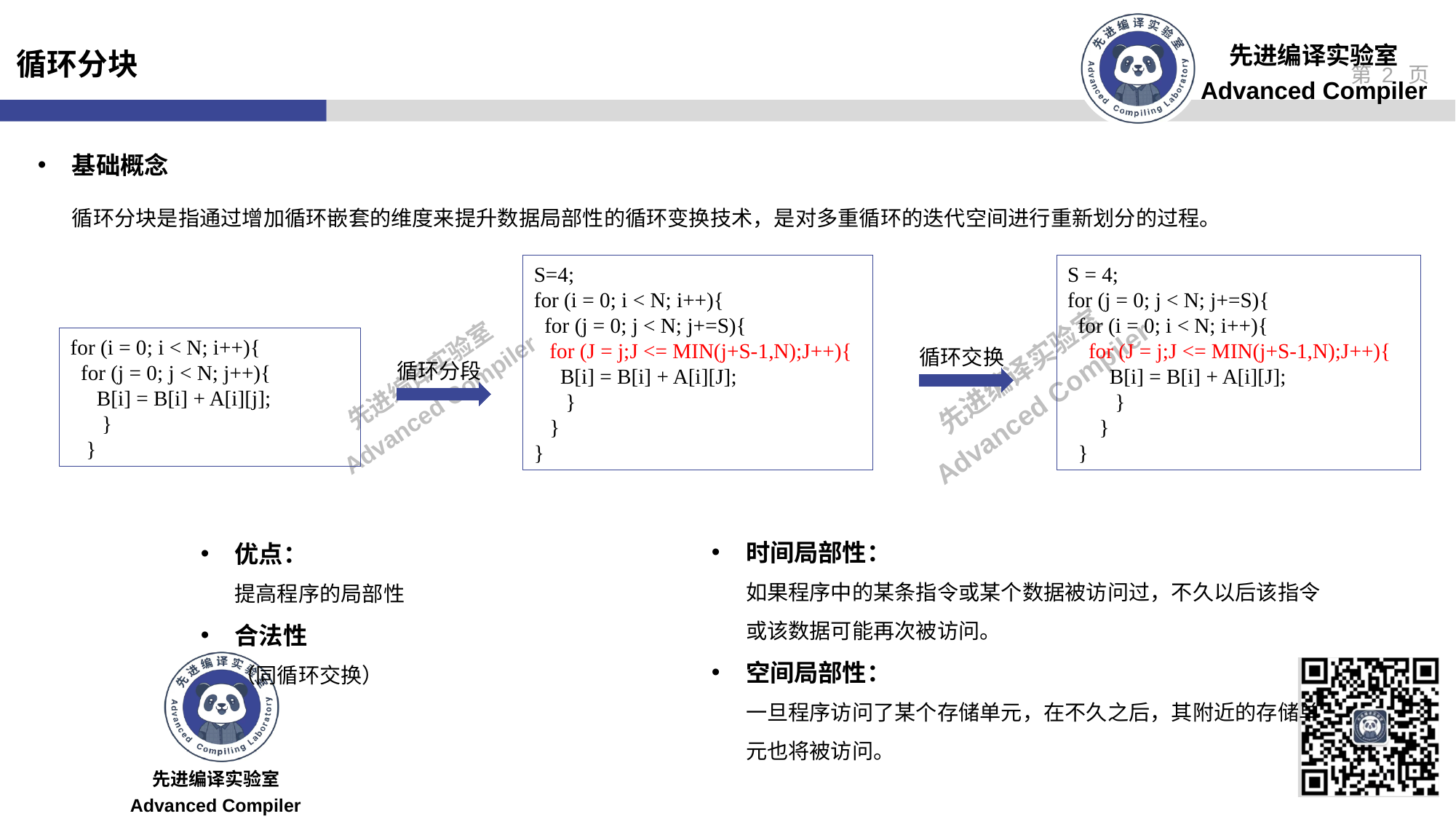

循环分块
基础概念
循环分块是指通过增加循环嵌套的维度来提升数据局部性的循环变换技术，是对多重循环的迭代空间进行重新划分的过程。
S=4;
for (i = 0; i < N; i++){
  for (j = 0; j < N; j+=S){
   for (J = j;J <= MIN(j+S-1,N);J++){
     B[i] = B[i] + A[i][J];
      }
   }
}
S = 4;
for (j = 0; j < N; j+=S){
  for (i = 0; i < N; i++){
    for (J = j;J <= MIN(j+S-1,N);J++){
        B[i] = B[i] + A[i][J];
         }
      }
  }
for (i = 0; i < N; i++){
  for (j = 0; j < N; j++){
     B[i] = B[i] + A[i][j];
      }
   }
循环交换

循环分段

时间局部性：
如果程序中的某条指令或某个数据被访问过，不久以后该指令或该数据可能再次被访问。
空间局部性：
一旦程序访问了某个存储单元，在不久之后，其附近的存储单元也将被访问。
优点：
提高程序的局部性
合法性
（同循环交换）